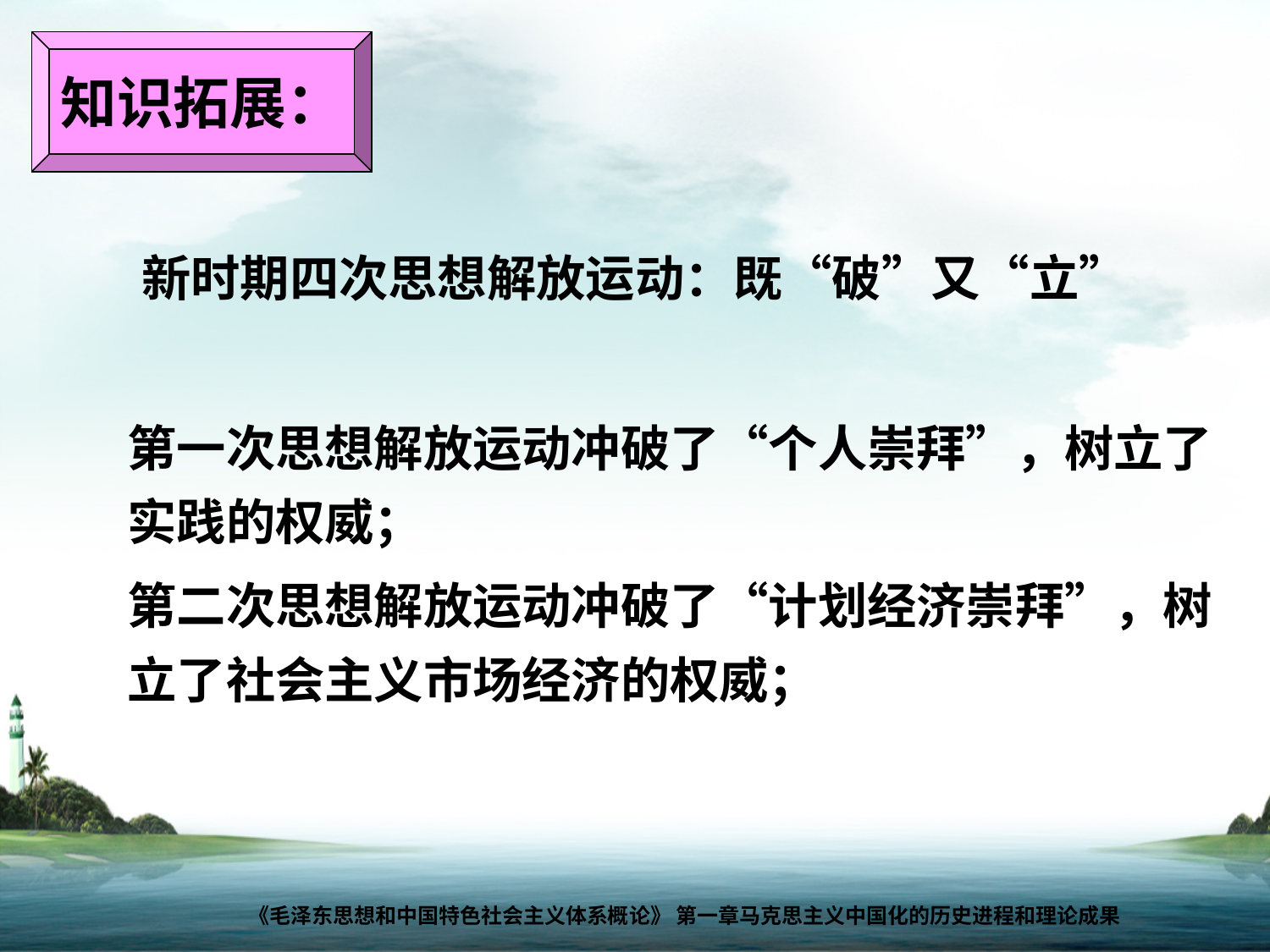

知识拓展：
新时期四次思想解放运动：既“破”又“立”
第一次思想解放运动冲破了“个人崇拜”，树立了实践的权威；
第二次思想解放运动冲破了“计划经济崇拜”，树立了社会主义市场经济的权威；
《毛泽东思想和中国特色社会主义体系概论》 第一章马克思主义中国化的历史进程和理论成果